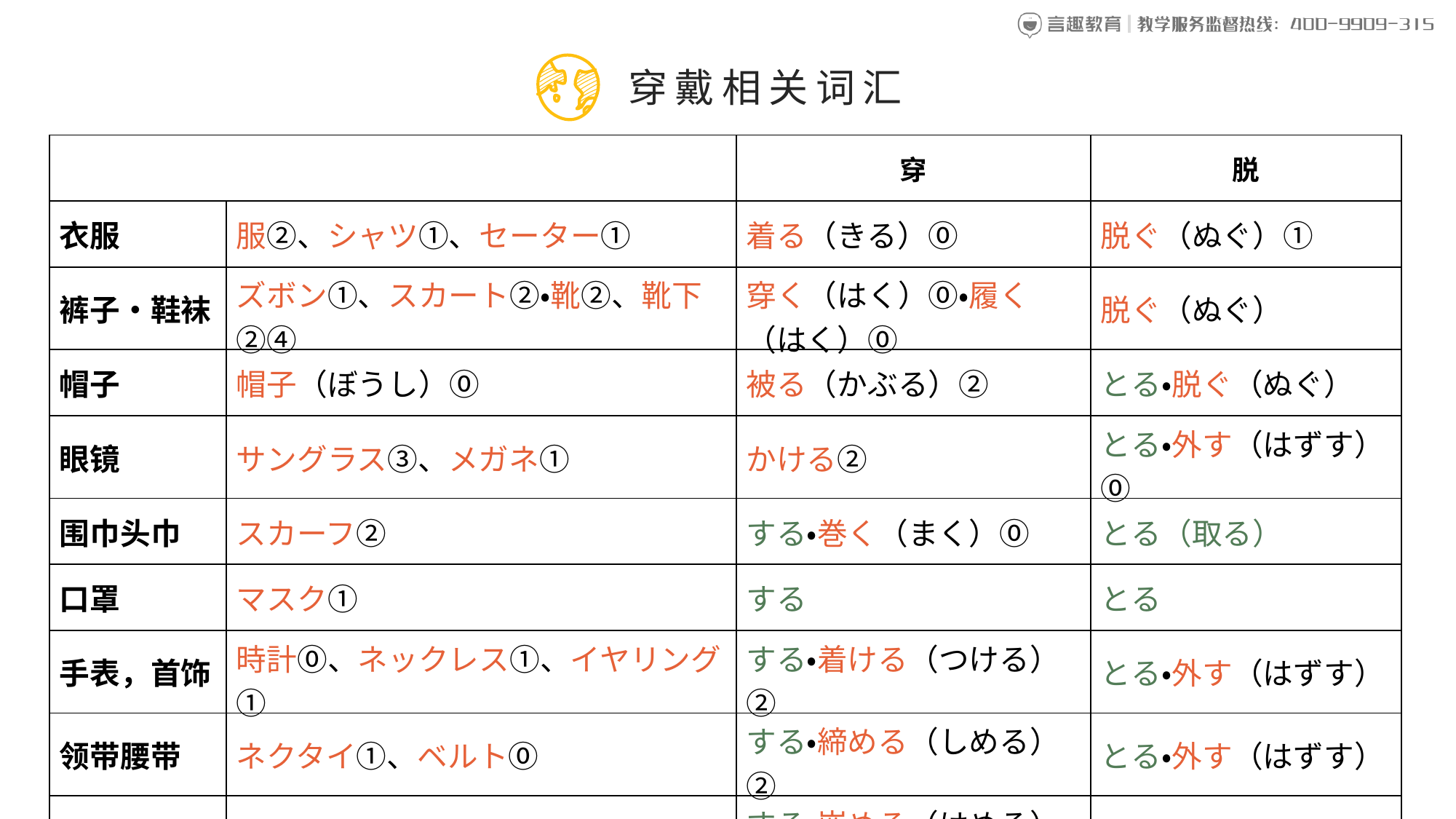

穿戴相关词汇
|  |  | 穿 | 脱 |
| --- | --- | --- | --- |
| 衣服 | 服②、シャツ①、セーター① | 着る（きる）⓪ | 脱ぐ（ぬぐ）① |
| 裤子・鞋袜 | ズボン①、スカート②・靴②、靴下②④ | 穿く（はく）⓪・履く（はく）⓪ | 脱ぐ（ぬぐ） |
| 帽子 | 帽子（ぼうし）⓪ | 被る（かぶる）② | とる・脱ぐ（ぬぐ） |
| 眼镜 | サングラス③、メガネ① | かける② | とる・外す（はずす）⓪ |
| 围巾头巾 | スカーフ② | する・巻く（まく）⓪ | とる（取る） |
| 口罩 | マスク① | する | とる |
| 手表，首饰 | 時計⓪、ネックレス①、イヤリング① | する・着ける（つける）② | とる・外す（はずす） |
| 领带腰带 | ネクタイ①、ベルト⓪ | する・締める（しめる）② | とる・外す（はずす） |
| 手套 | 手袋（てぶくろ）② | する・嵌める（はめる）⓪ | とる・外す（はずす） |